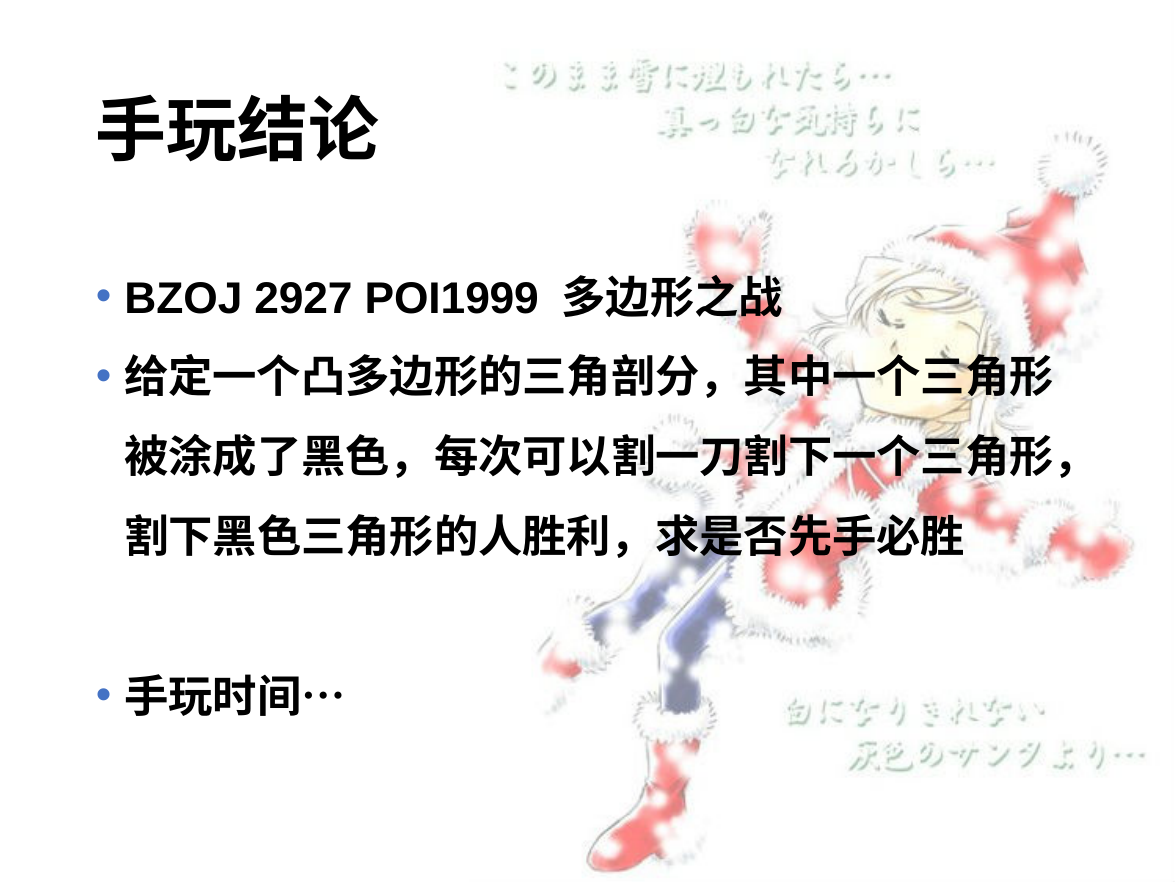

# 手玩结论
BZOJ 2927 POI1999 多边形之战
给定一个凸多边形的三角剖分，其中一个三角形被涂成了黑色，每次可以割一刀割下一个三角形，割下黑色三角形的人胜利，求是否先手必胜

手玩时间…